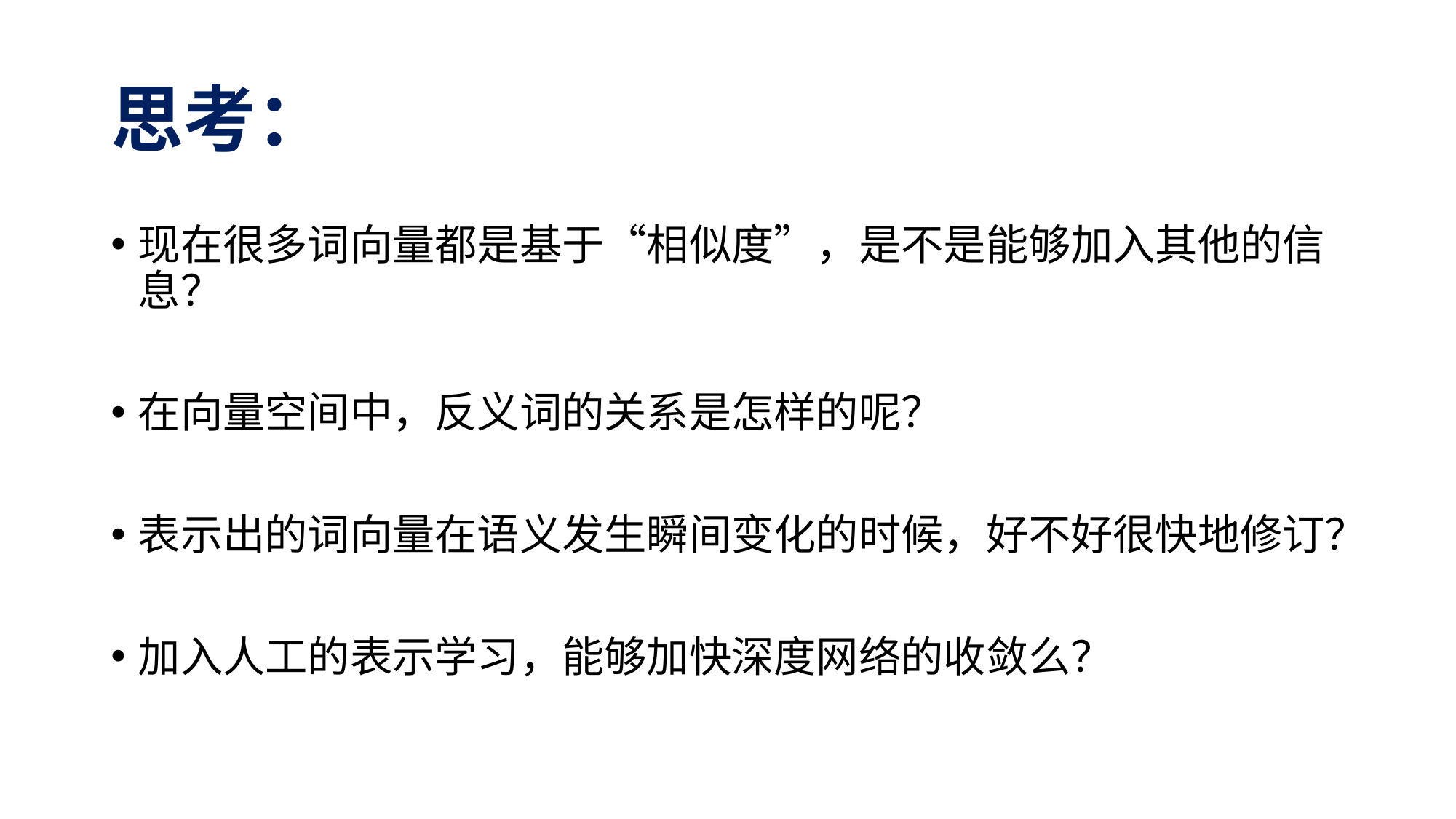

# 思考：
现在很多词向量都是基于“相似度”，是不是能够加入其他的信息？

在向量空间中，反义词的关系是怎样的呢？

表示出的词向量在语义发生瞬间变化的时候，好不好很快地修订？

加入人工的表示学习，能够加快深度网络的收敛么？